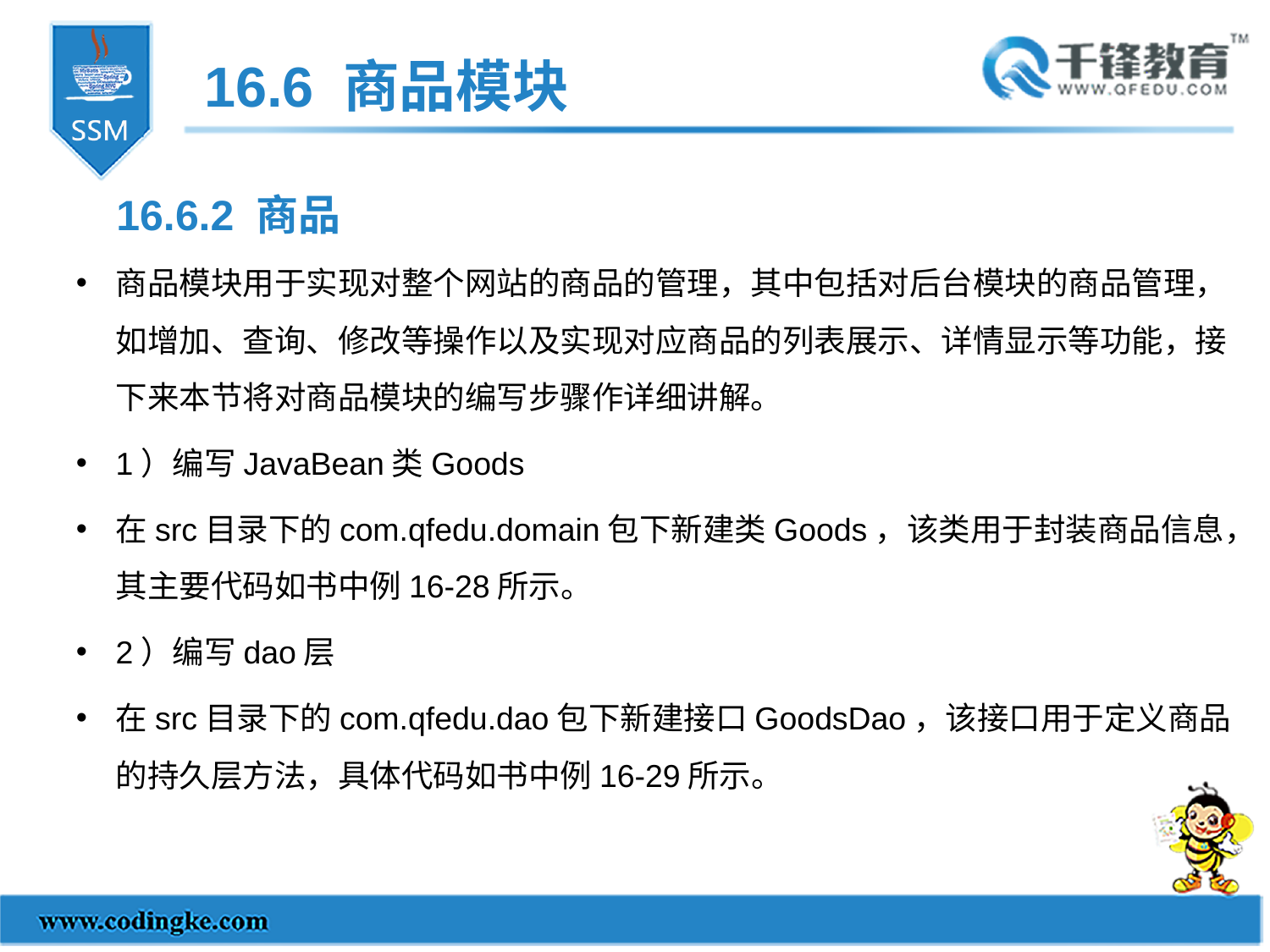

16.6 商品模块
16.6.2 商品
商品模块用于实现对整个网站的商品的管理，其中包括对后台模块的商品管理，如增加、查询、修改等操作以及实现对应商品的列表展示、详情显示等功能，接下来本节将对商品模块的编写步骤作详细讲解。
1）编写JavaBean类Goods
在src目录下的com.qfedu.domain包下新建类Goods，该类用于封装商品信息，其主要代码如书中例16-28所示。
2）编写dao层
在src目录下的com.qfedu.dao包下新建接口GoodsDao，该接口用于定义商品的持久层方法，具体代码如书中例16-29所示。